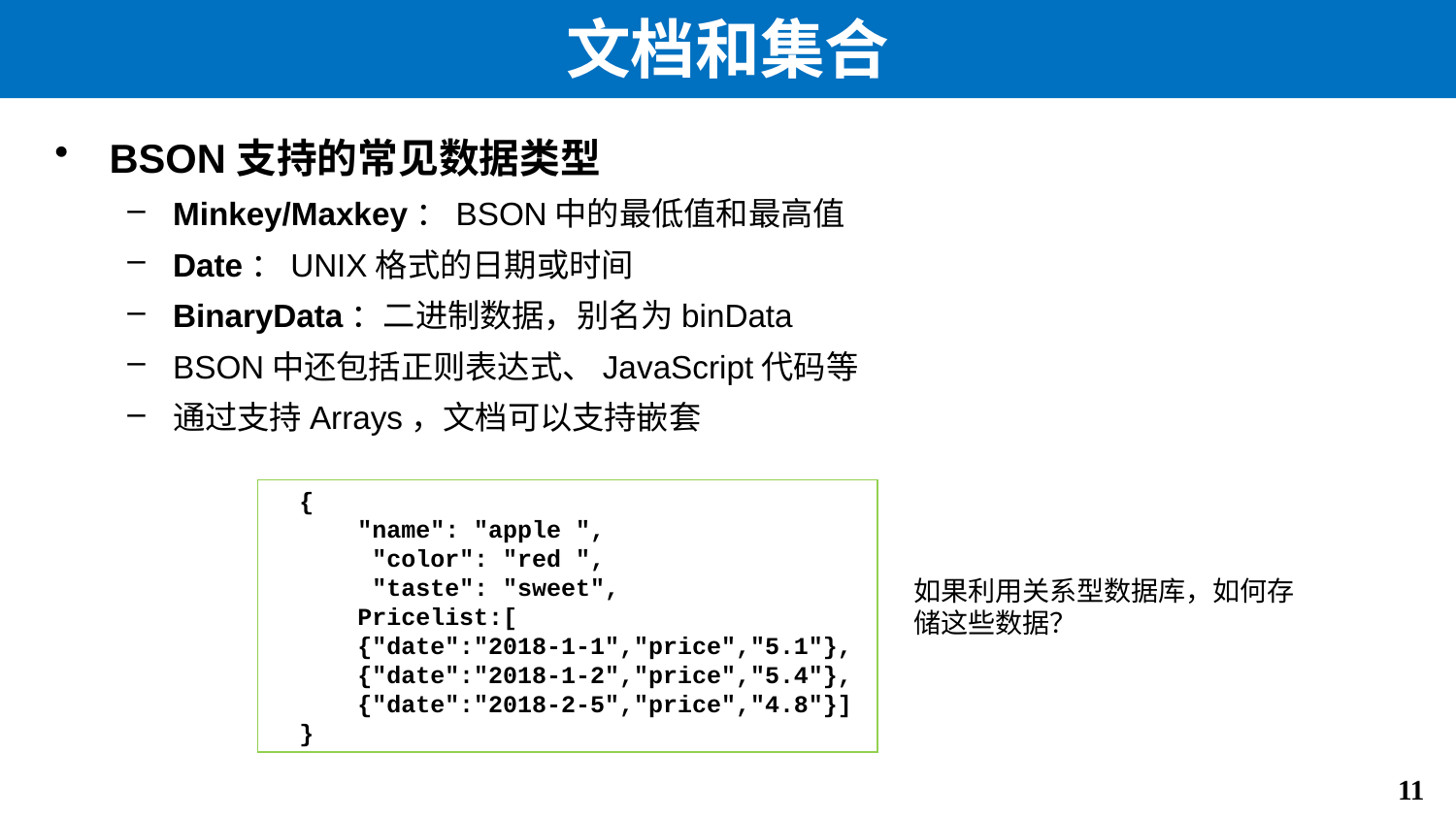

# 文档和集合
BSON支持的常见数据类型
Minkey/Maxkey：BSON中的最低值和最高值
Date：UNIX格式的日期或时间
BinaryData：二进制数据，别名为binData
BSON中还包括正则表达式、JavaScript代码等
通过支持Arrays，文档可以支持嵌套

{
    "name": "apple ",
     "color": "red ",
     "taste": "sweet",
    Pricelist:[
    {"date":"2018-1-1","price","5.1"},
    {"date":"2018-1-2","price","5.4"},
    {"date":"2018-2-5","price","4.8"}]
}
如果利用关系型数据库，如何存储这些数据？